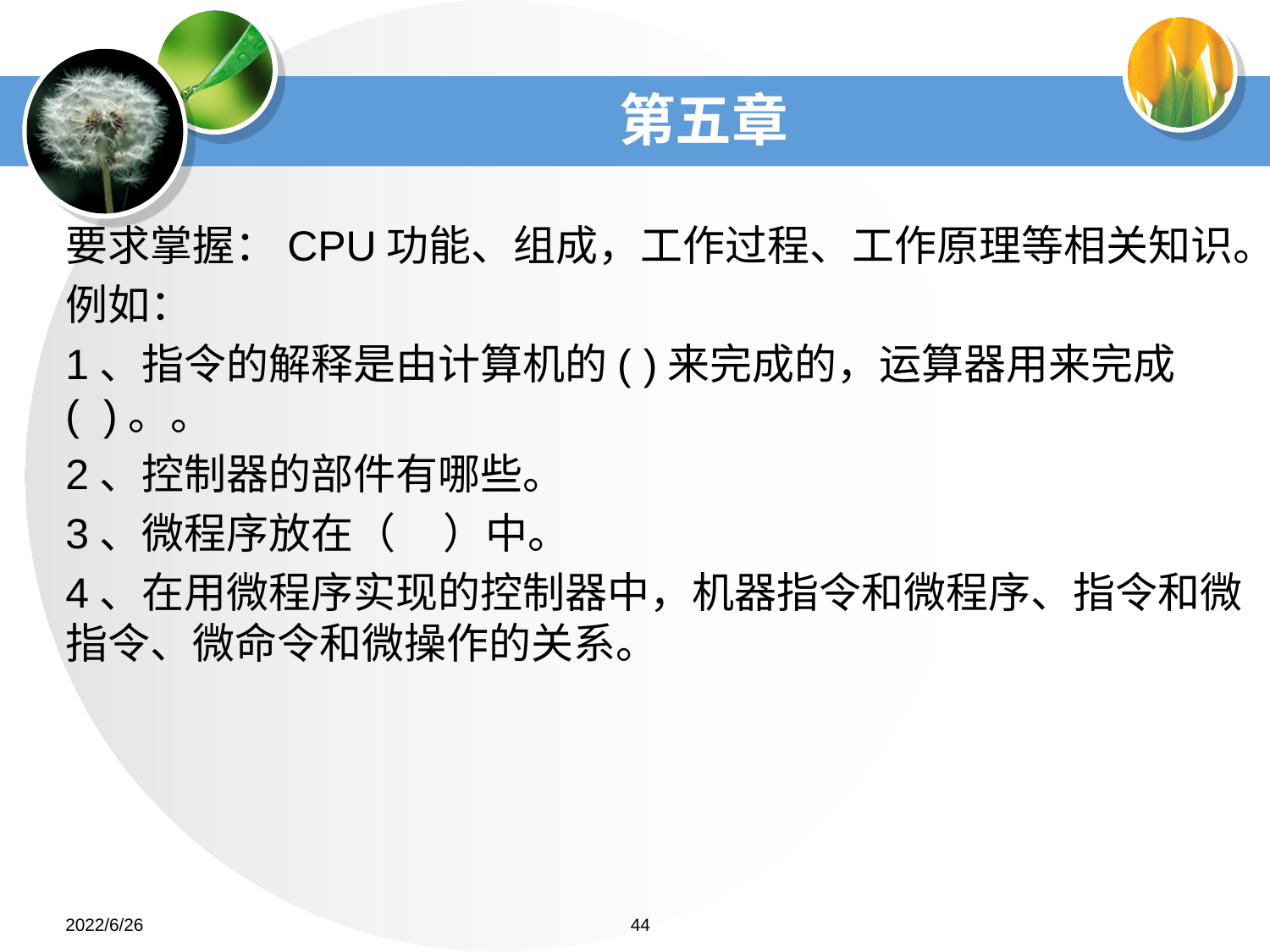

# 第五章

要求掌握：CPU功能、组成，工作过程、工作原理等相关知识。
例如：
1、指令的解释是由计算机的( )来完成的，运算器用来完成(  )。。
2、控制器的部件有哪些。
3、微程序放在（     ）中。
4、在用微程序实现的控制器中，机器指令和微程序、指令和微指令、微命令和微操作的关系。
2022/6/26
44